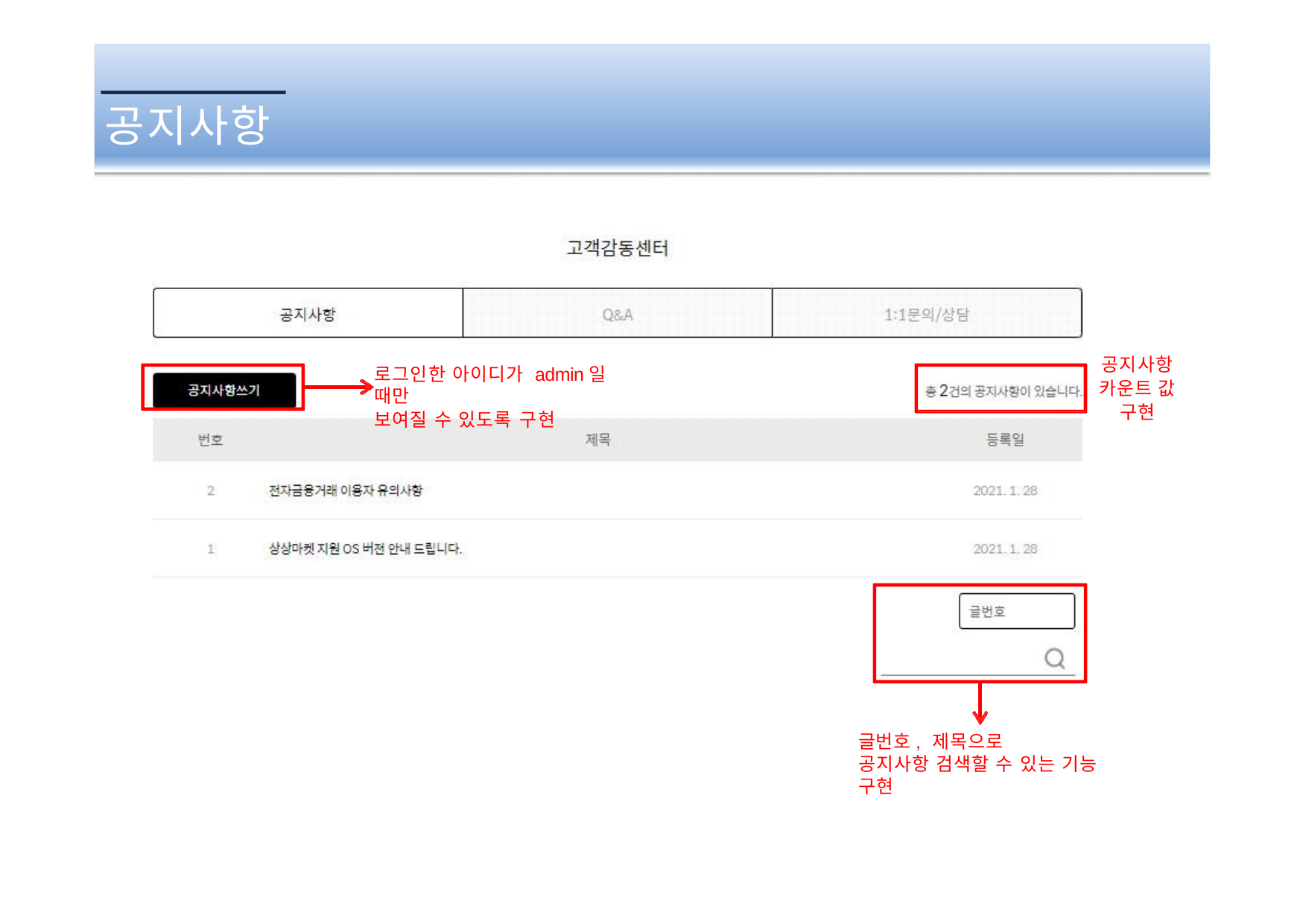

# 공지사항

공지사항
카운트 값
구현
로그인한 아이디가 admin일 때만
보여질 수 있도록 구현

글번호, 제목으로
공지사항 검색할 수 있는 기능 구현